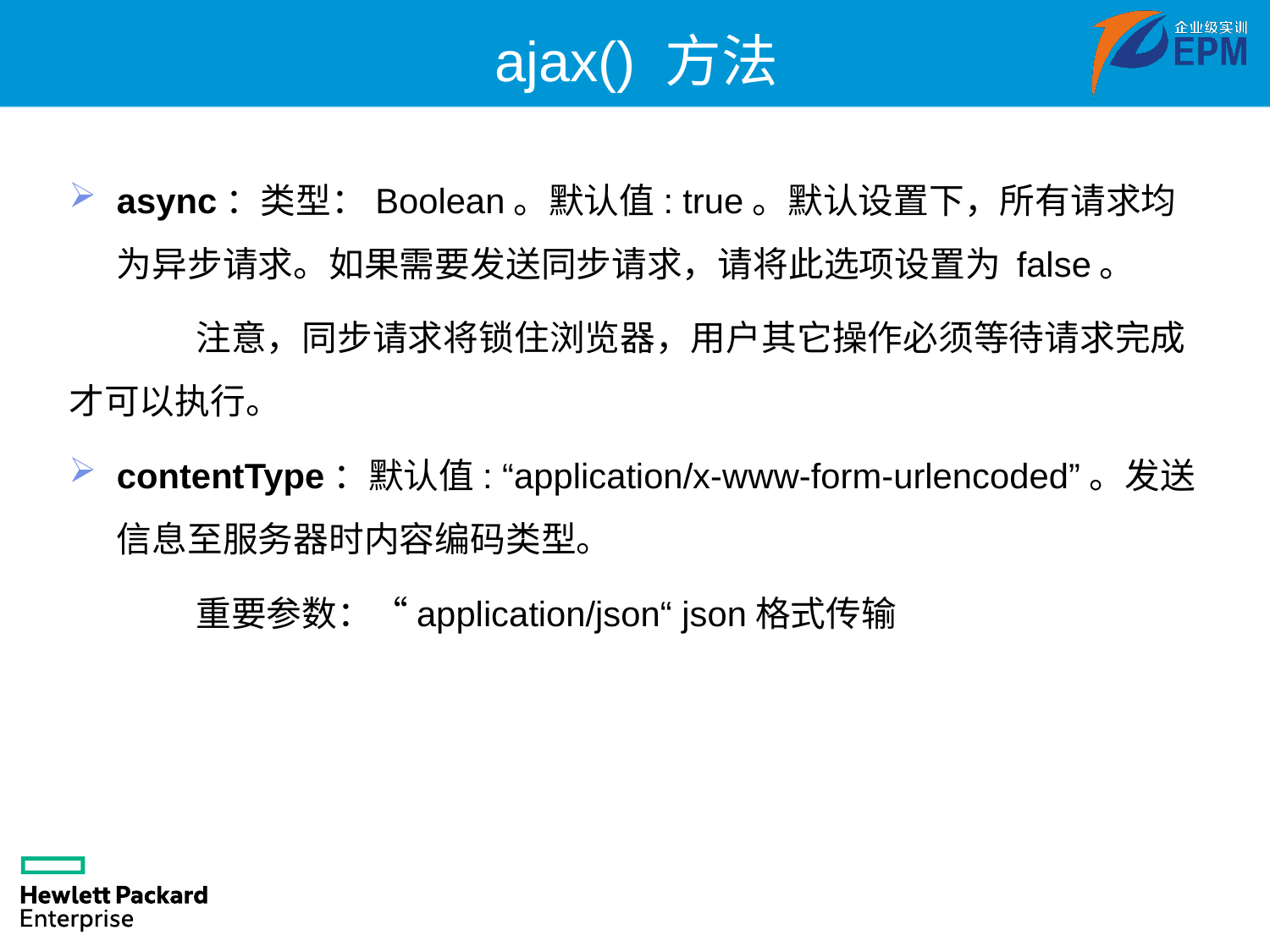

# ajax() 方法
async：类型：Boolean。默认值: true。默认设置下，所有请求均为异步请求。如果需要发送同步请求，请将此选项设置为 false。
	注意，同步请求将锁住浏览器，用户其它操作必须等待请求完成才可以执行。
contentType：默认值: “application/x-www-form-urlencoded”。发送信息至服务器时内容编码类型。
	重要参数：“application/json“ json格式传输